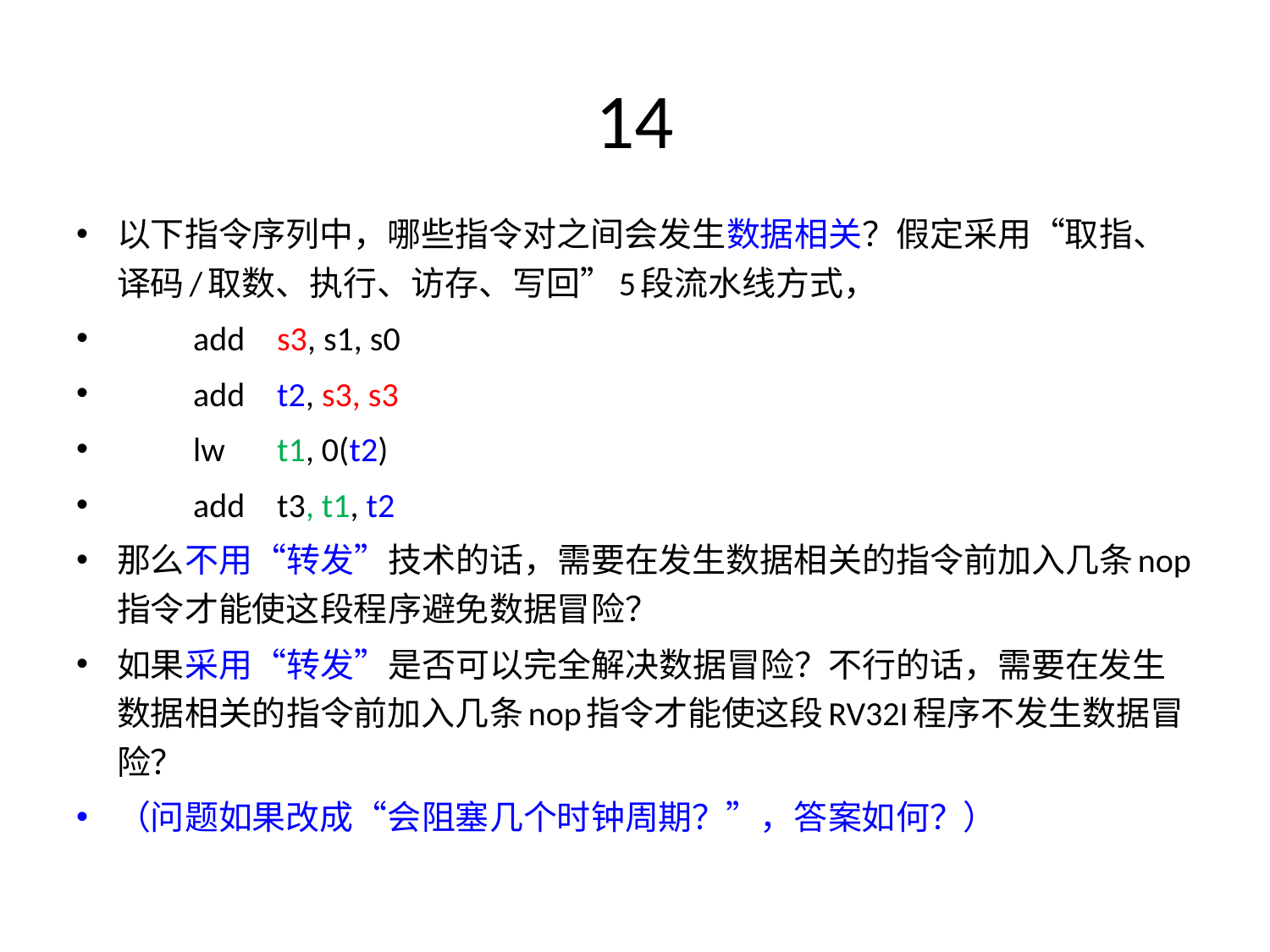

# 14
以下指令序列中，哪些指令对之间会发生数据相关？假定采用“取指、译码/取数、执行、访存、写回”5段流水线方式，
		add	 s3, s1, s0
		add	 t2, s3, s3
		lw	 t1, 0(t2)
		add  	 t3, t1, t2
那么不用“转发”技术的话，需要在发生数据相关的指令前加入几条nop指令才能使这段程序避免数据冒险？
如果采用“转发”是否可以完全解决数据冒险？不行的话，需要在发生数据相关的指令前加入几条nop指令才能使这段RV32I程序不发生数据冒险？
（问题如果改成“会阻塞几个时钟周期？”，答案如何？）